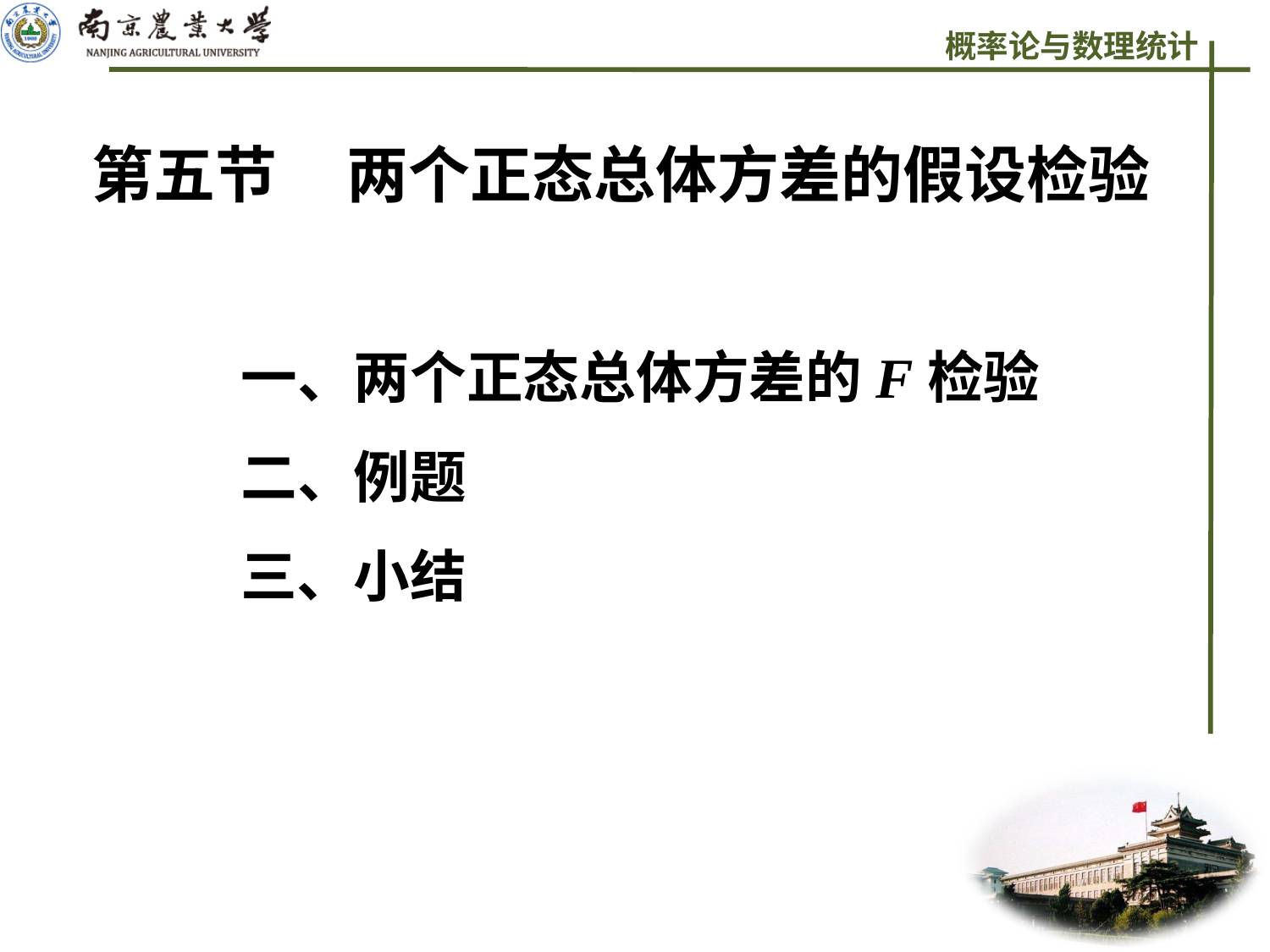

# 第五节     两个正态总体方差的假设检验
一、两个正态总体方差的F检验
二、例题
三、小结